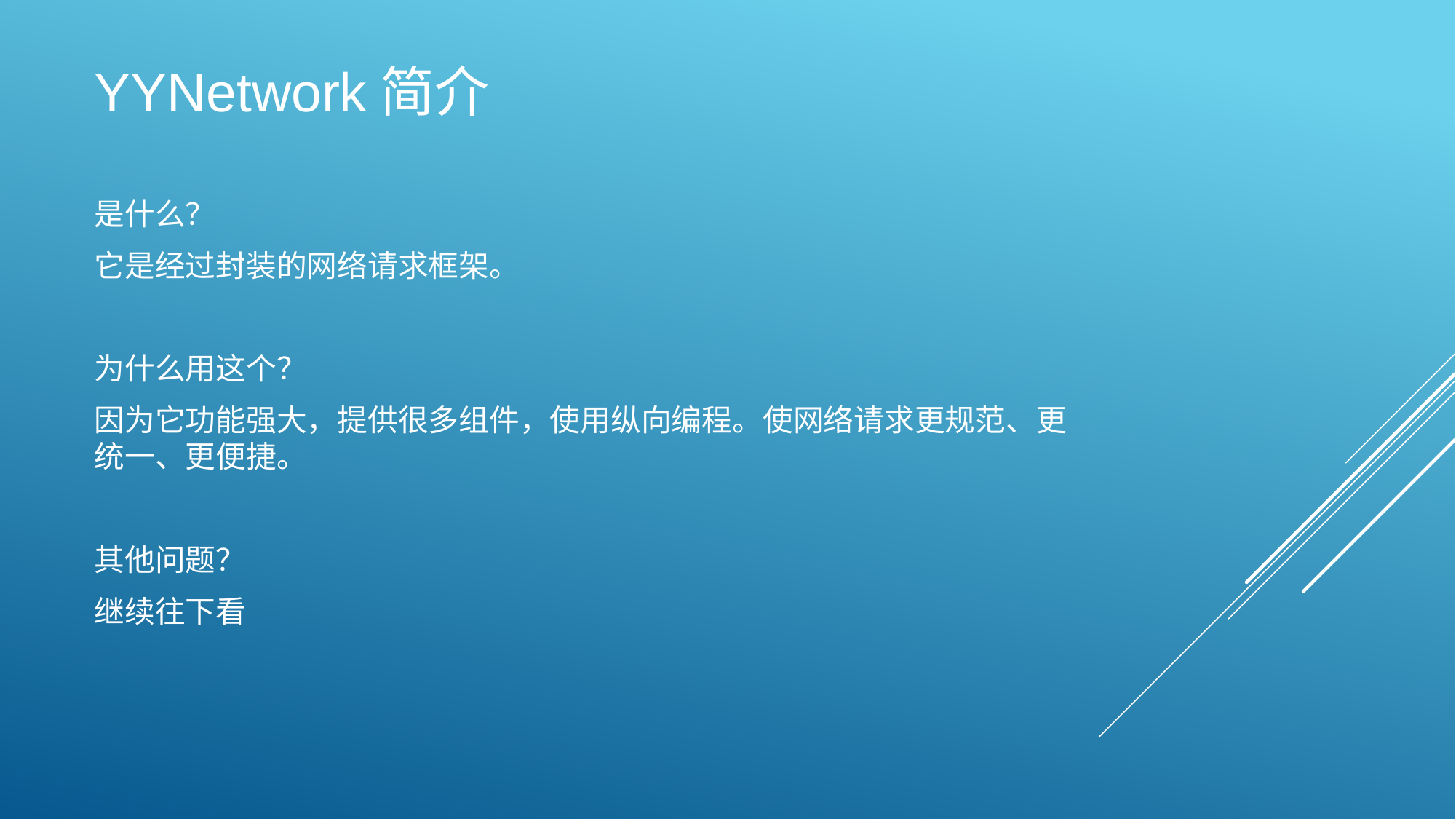

# YYNetwork简介
是什么？
它是经过封装的网络请求框架。

为什么用这个？
因为它功能强大，提供很多组件，使用纵向编程。使网络请求更规范、更统一、更便捷。

其他问题？
继续往下看